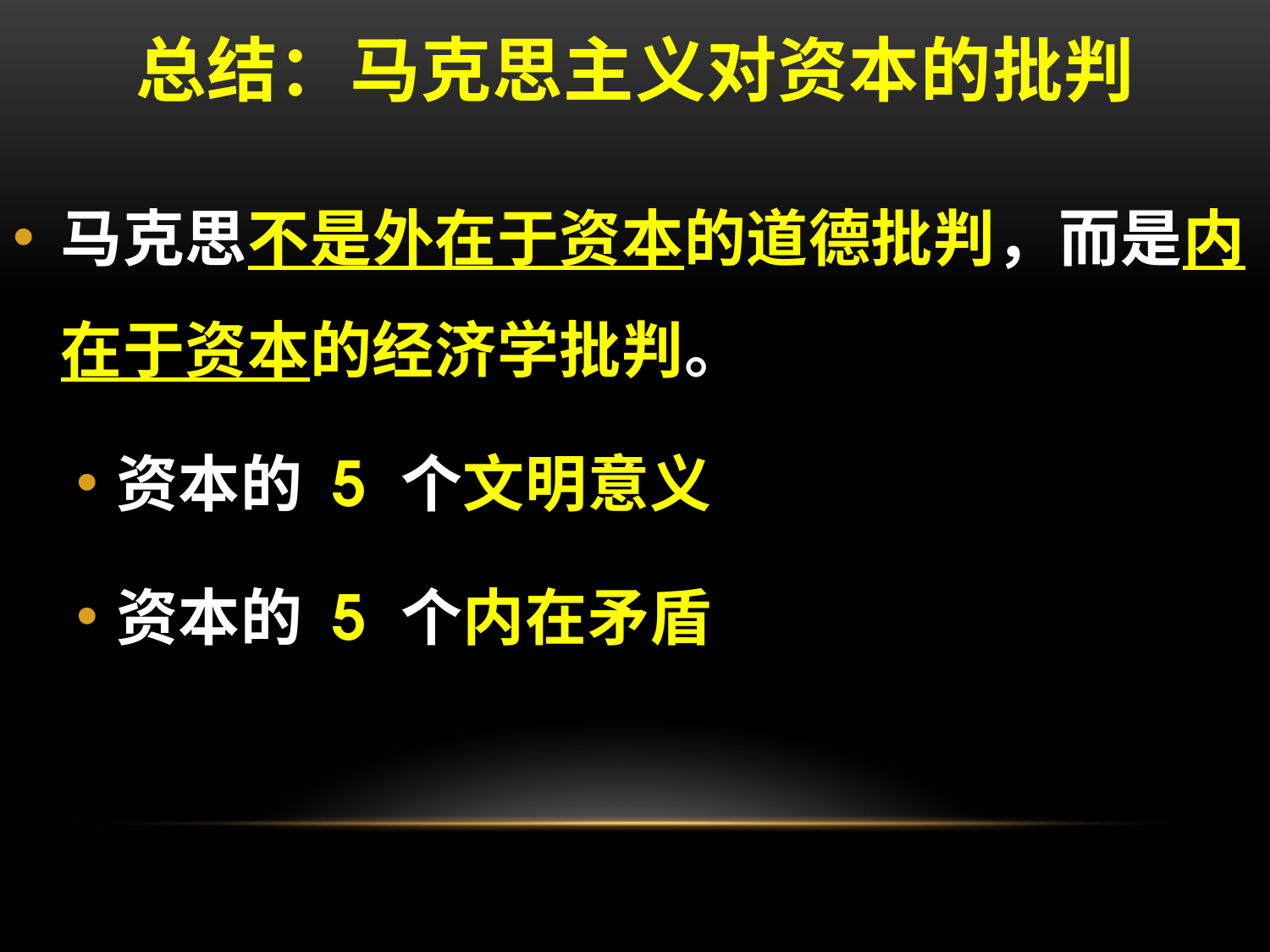

# 总结：马克思主义对资本的批判
马克思不是外在于资本的道德批判，而是内在于资本的经济学批判。
资本的 5 个文明意义
资本的 5 个内在矛盾